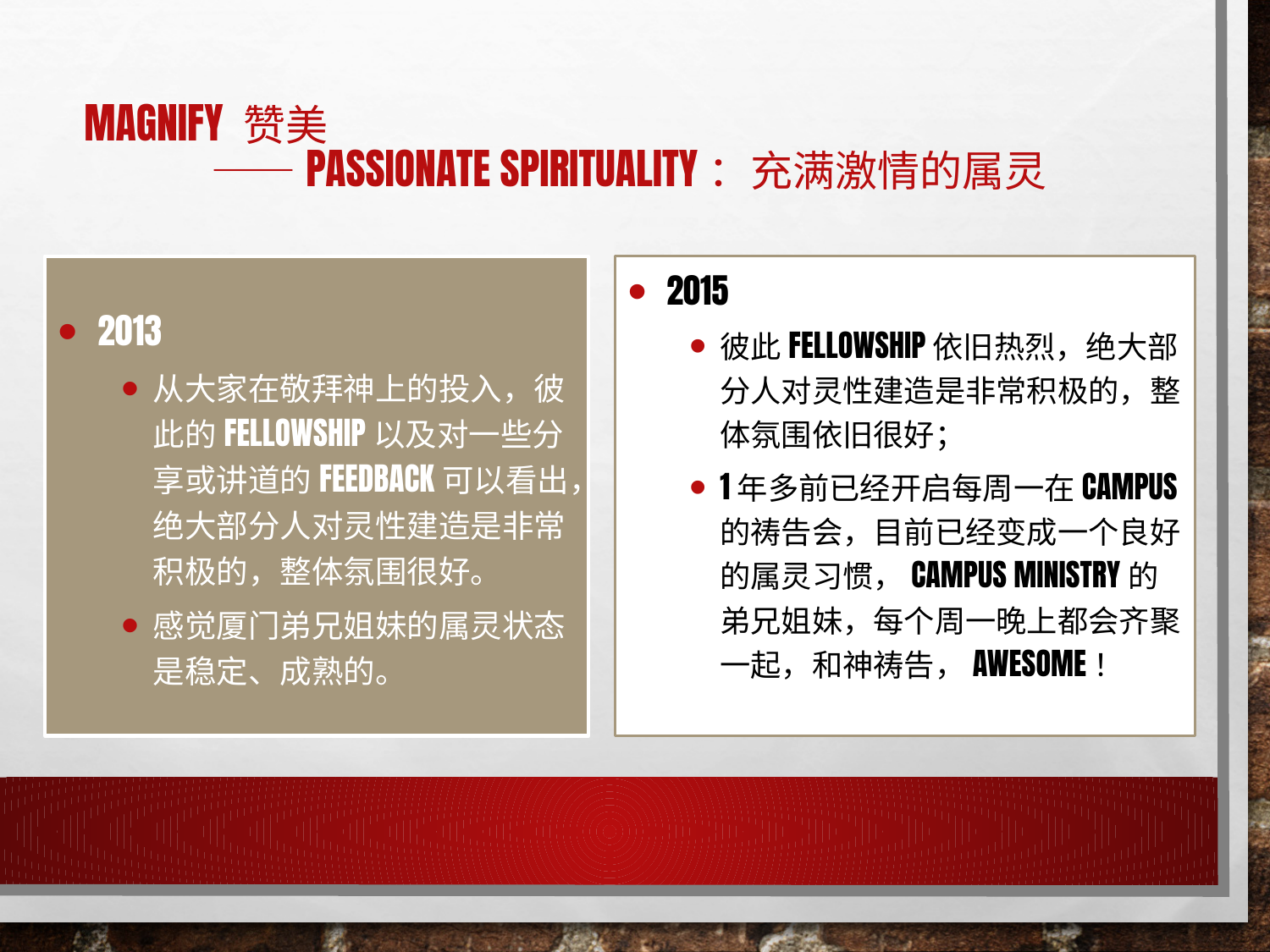

# Magnify 赞美 ——Passionate Spirituality：充满激情的属灵
 2013
从大家在敬拜神上的投入，彼此的fellowship以及对一些分享或讲道的feedback可以看出，绝大部分人对灵性建造是非常积极的，整体氛围很好。
感觉厦门弟兄姐妹的属灵状态是稳定、成熟的。
 2015
彼此fellowship依旧热烈，绝大部分人对灵性建造是非常积极的，整体氛围依旧很好；
1年多前已经开启每周一在Campus的祷告会，目前已经变成一个良好的属灵习惯，Campus Ministry的弟兄姐妹，每个周一晚上都会齐聚一起，和神祷告，awesome！